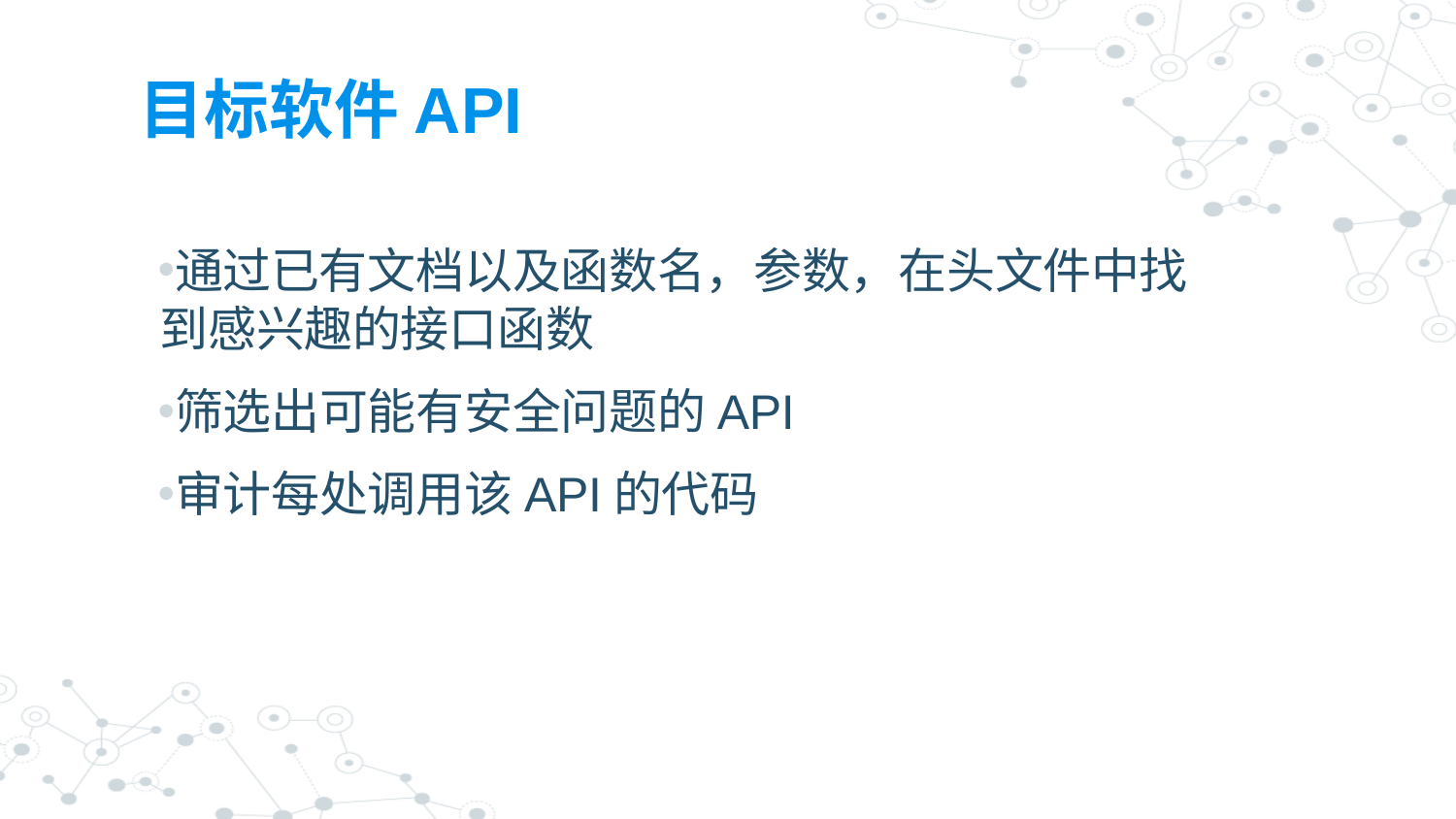

# 目标软件API
通过已有文档以及函数名，参数，在头文件中找到感兴趣的接口函数
筛选出可能有安全问题的API
审计每处调用该API的代码